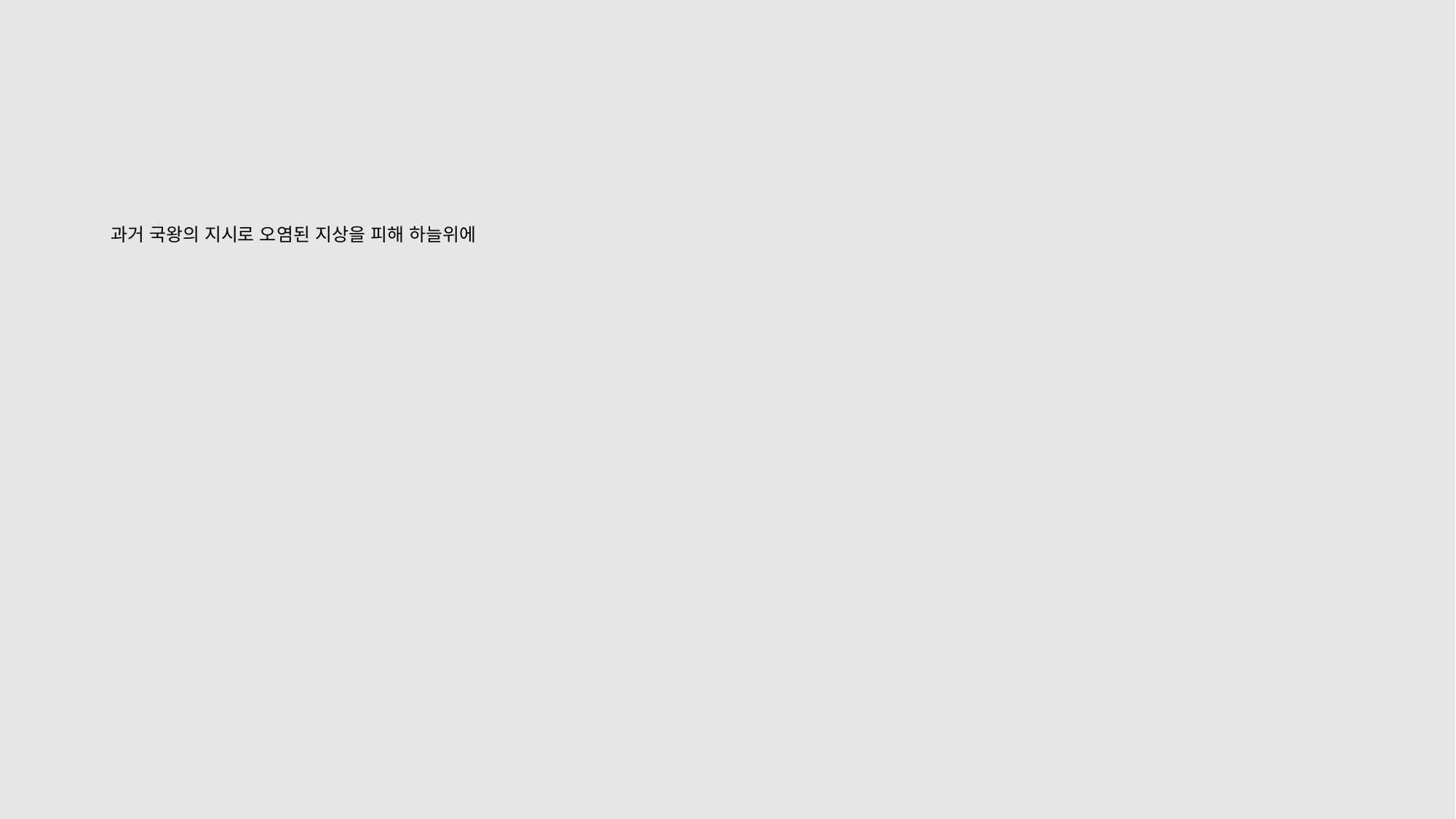

과거 국왕의 지시로 오염된 지상을 피해 하늘위에